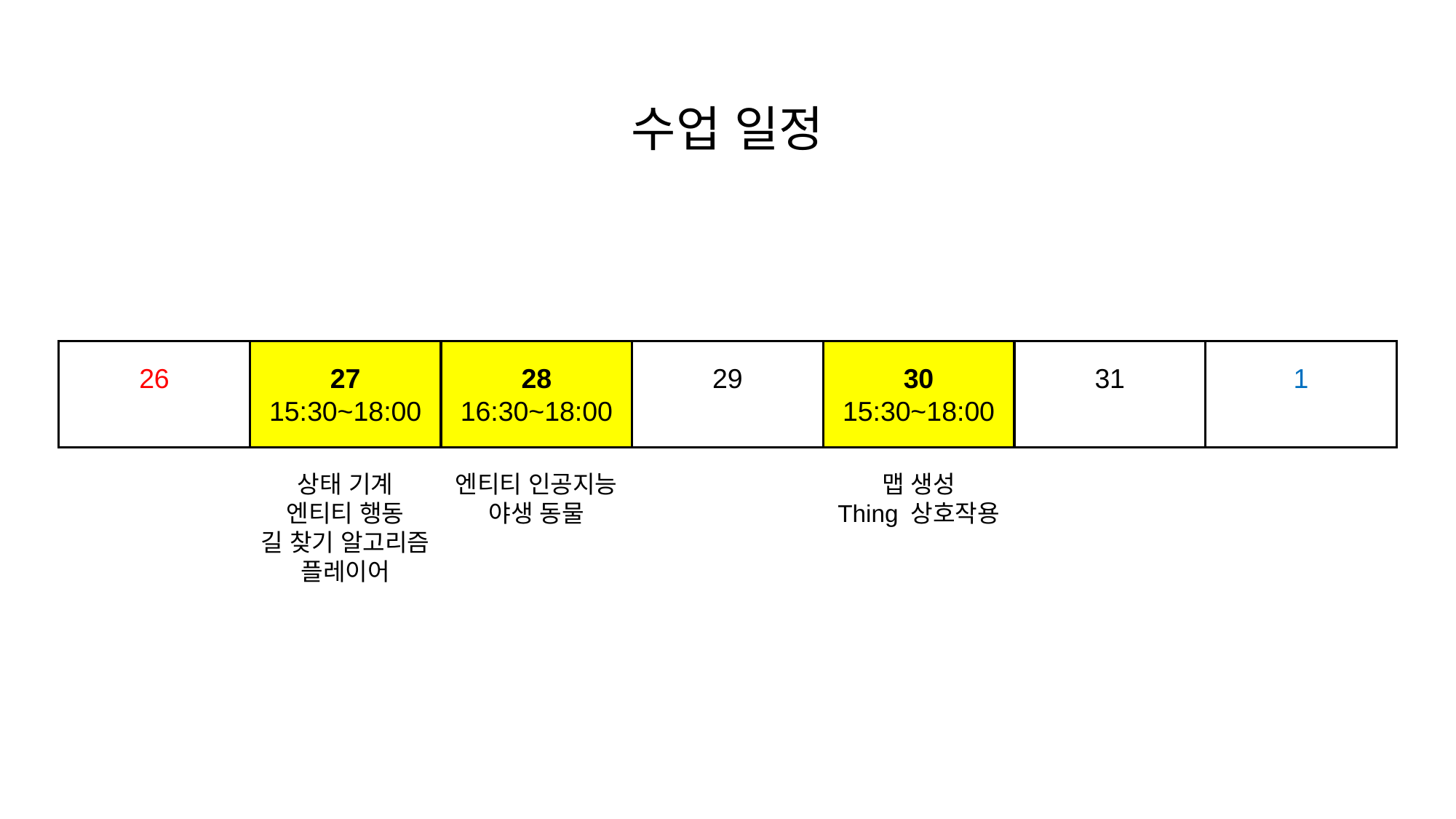

수업 일정
1

31

30
15:30~18:00
26

27
15:30~18:00
28
16:30~18:00
29

25

24

23
15:30~17:00
19

20

21
16:30~18:00
22

상태 기계
엔티티 행동
길 찾기 알고리즘
플레이어
맵 생성
Thing 상호작용
엔티티 인공지능
야생 동물